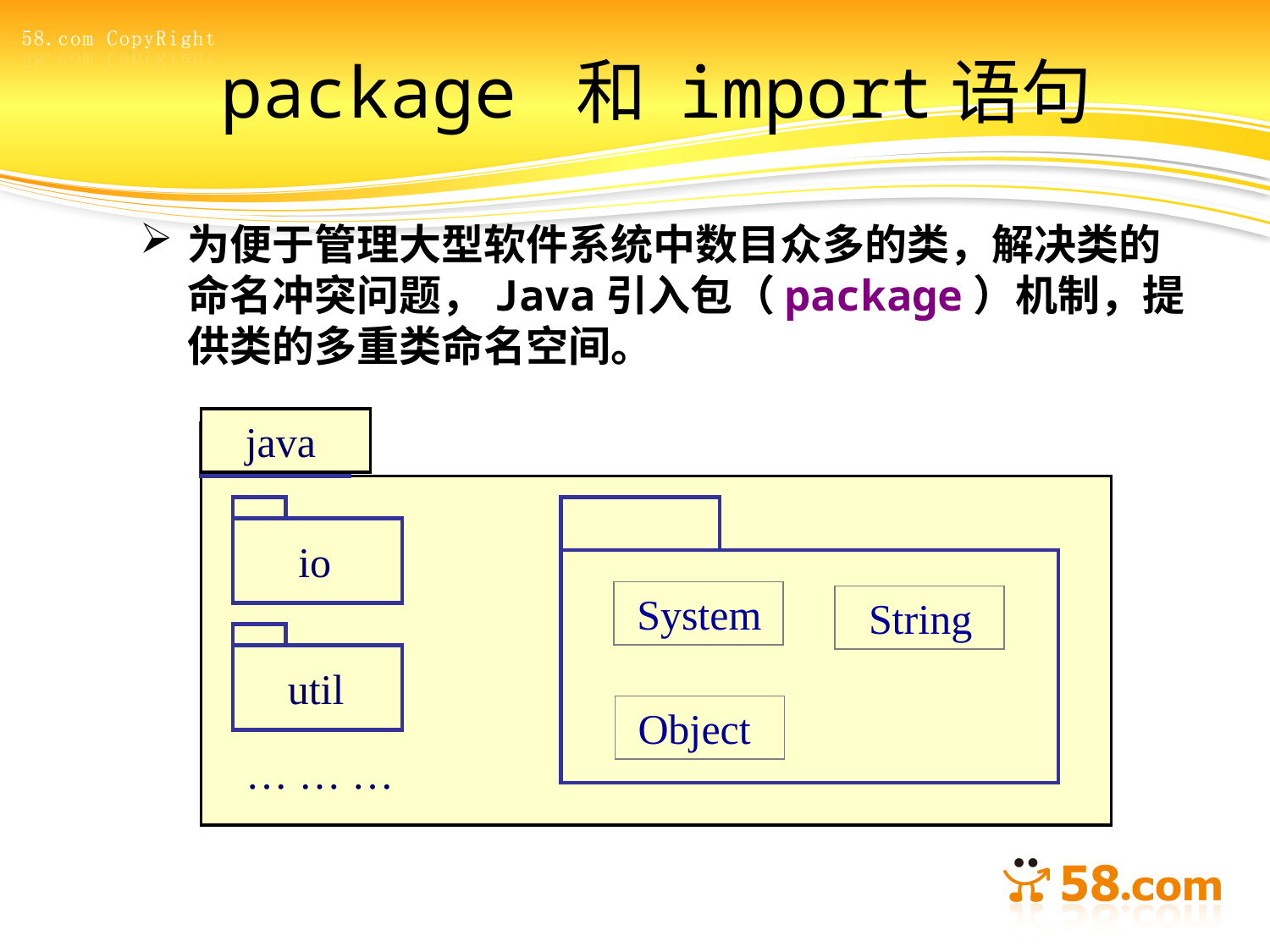

# package 和 import语句
为便于管理大型软件系统中数目众多的类，解决类的命名冲突问题，Java引入包（package）机制，提供类的多重类命名空间。

   java

   lang

     io

 System
  String

    util
 Object
… … …